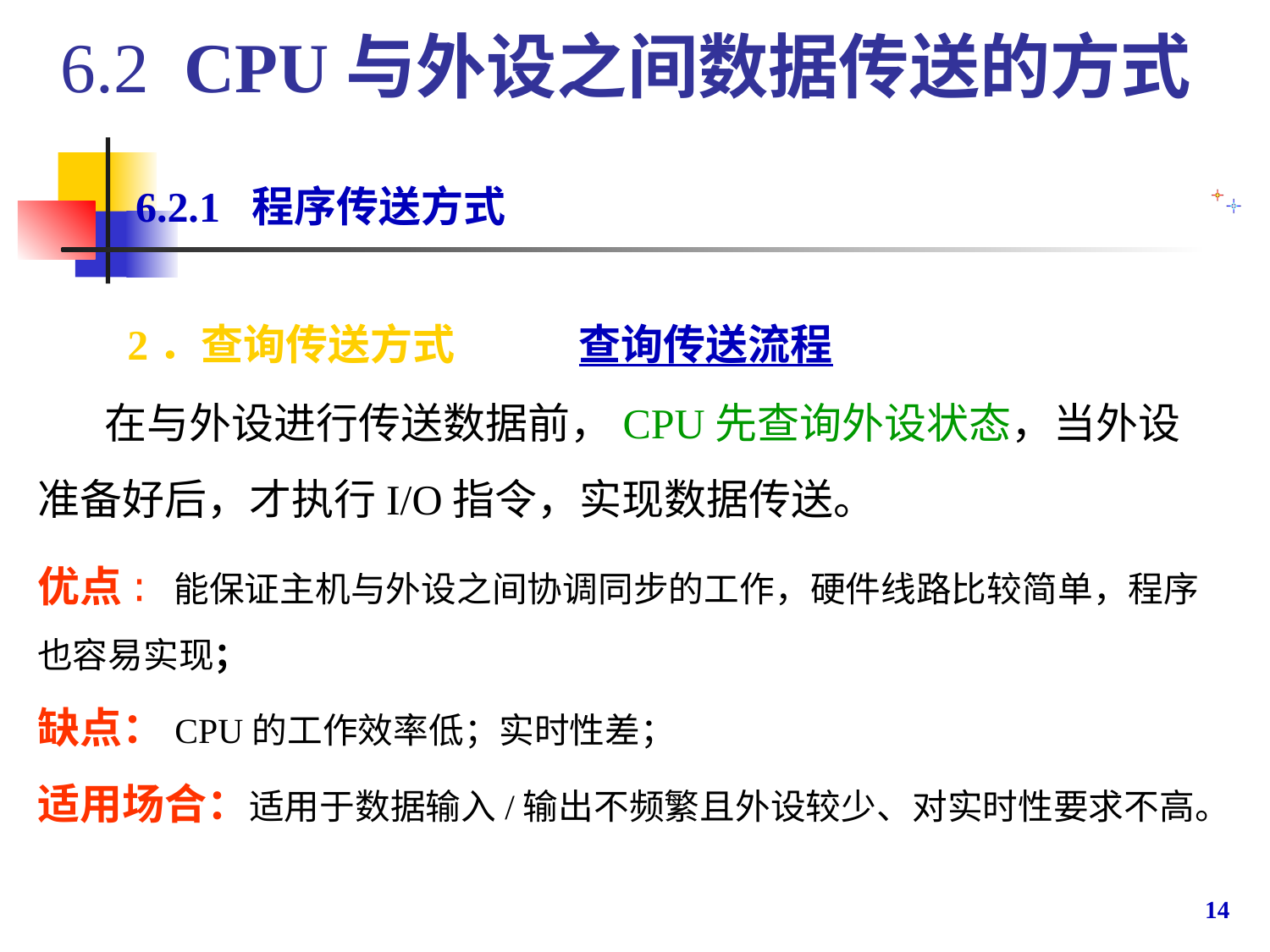

6.2  CPU与外设之间数据传送的方式
 6.2.1  程序传送方式
2．查询传送方式             查询传送流程
      在与外设进行传送数据前，CPU先查询外设状态，当外设
准备好后，才执行I/O指令，实现数据传送。
优点: 能保证主机与外设之间协调同步的工作，硬件线路比较简单，程序
也容易实现；
缺点：CPU的工作效率低；实时性差；
适用场合：适用于数据输入/输出不频繁且外设较少、对实时性要求不高。

14